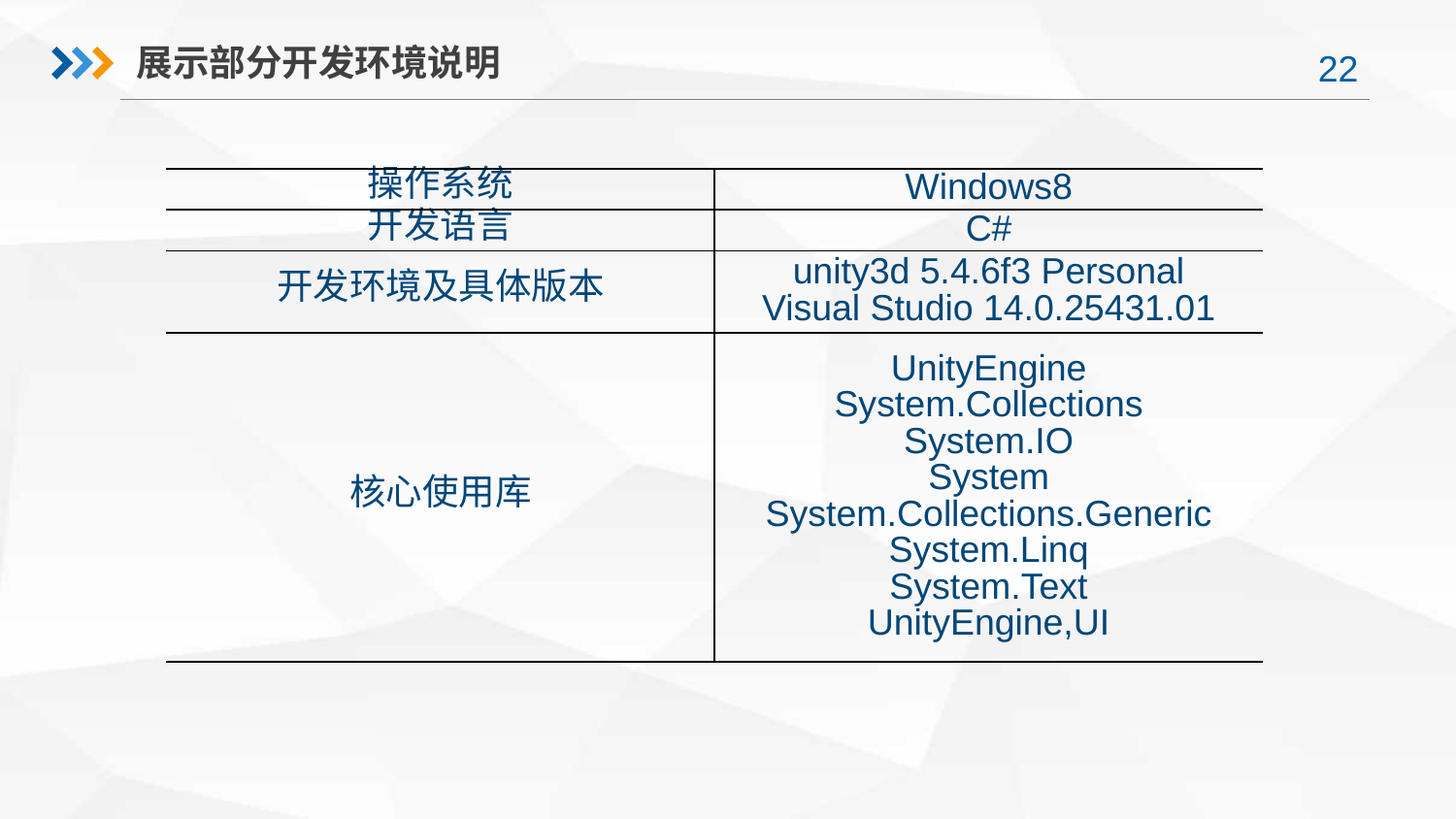

展示部分开发环境说明
| 操作系统 | Windows8 |
| --- | --- |
| 开发语言 | C# |
| 开发环境及具体版本 | unity3d 5.4.6f3 Personal Visual Studio 14.0.25431.01 |
| 核心使用库 | UnityEngine System.Collections System.IO System System.Collections.Generic System.Linq System.Text UnityEngine,UI |